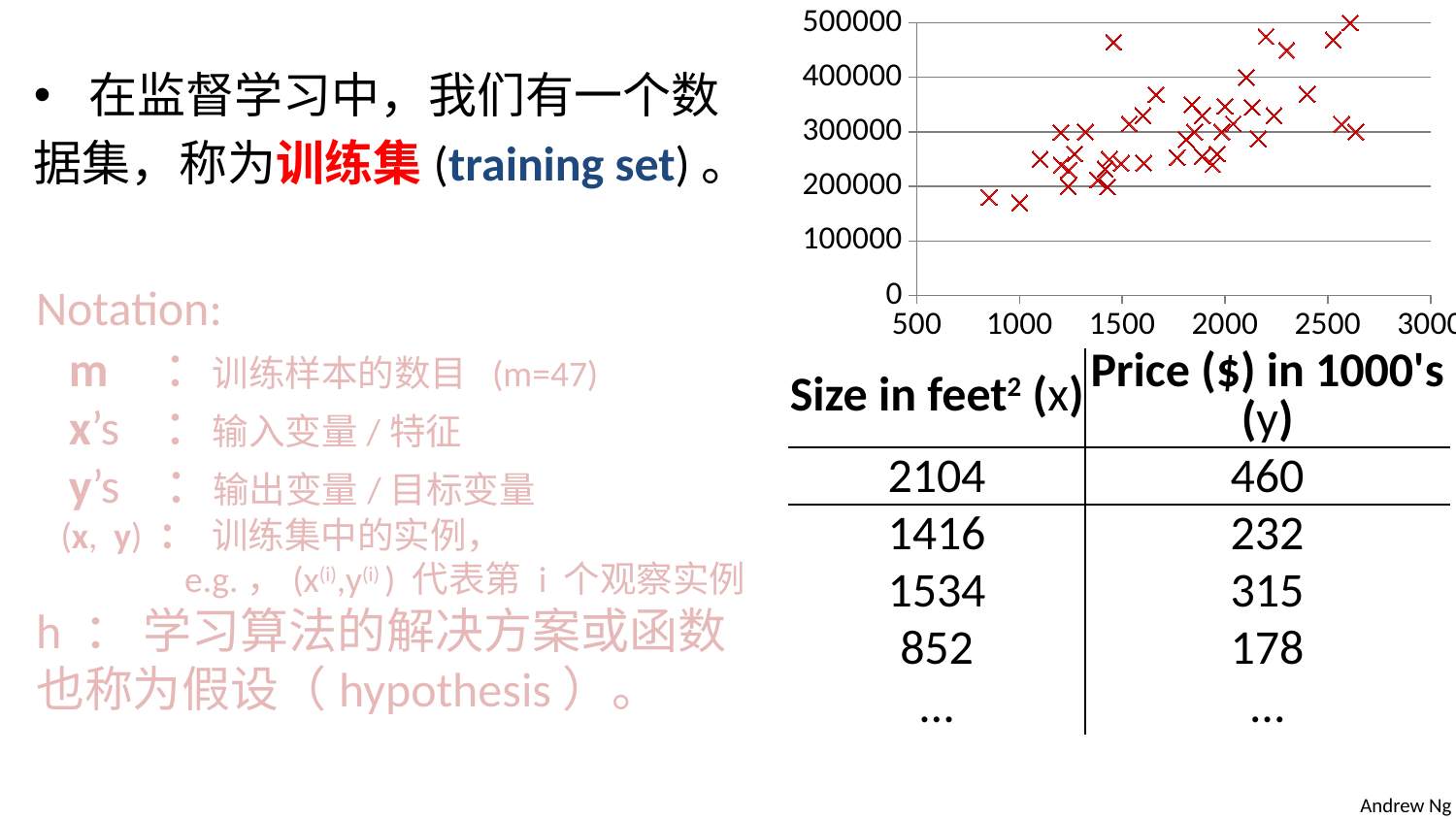

### Chart

| Category |  |
|---|---|
在监督学习中，我们有一个数
据集，称为训练集(training set)。
Notation:

   m    ：训练样本的数目  (m=47)
   x’s   ：输入变量/特征
   y’s   ：输出变量/目标变量
   (x,  y) ：  训练集中的实例，
                  e.g.，(x(i),y(i) ) 代表第 i 个观察实例
h ： 学习算法的解决方案或函数也称为假设（hypothesis）。

| Size in feet2 (x) | Price ($) in 1000's (y) |
| --- | --- |
| 2104 | 460 |
| 1416 | 232 |
| 1534 | 315 |
| 852 | 178 |
| … | … |